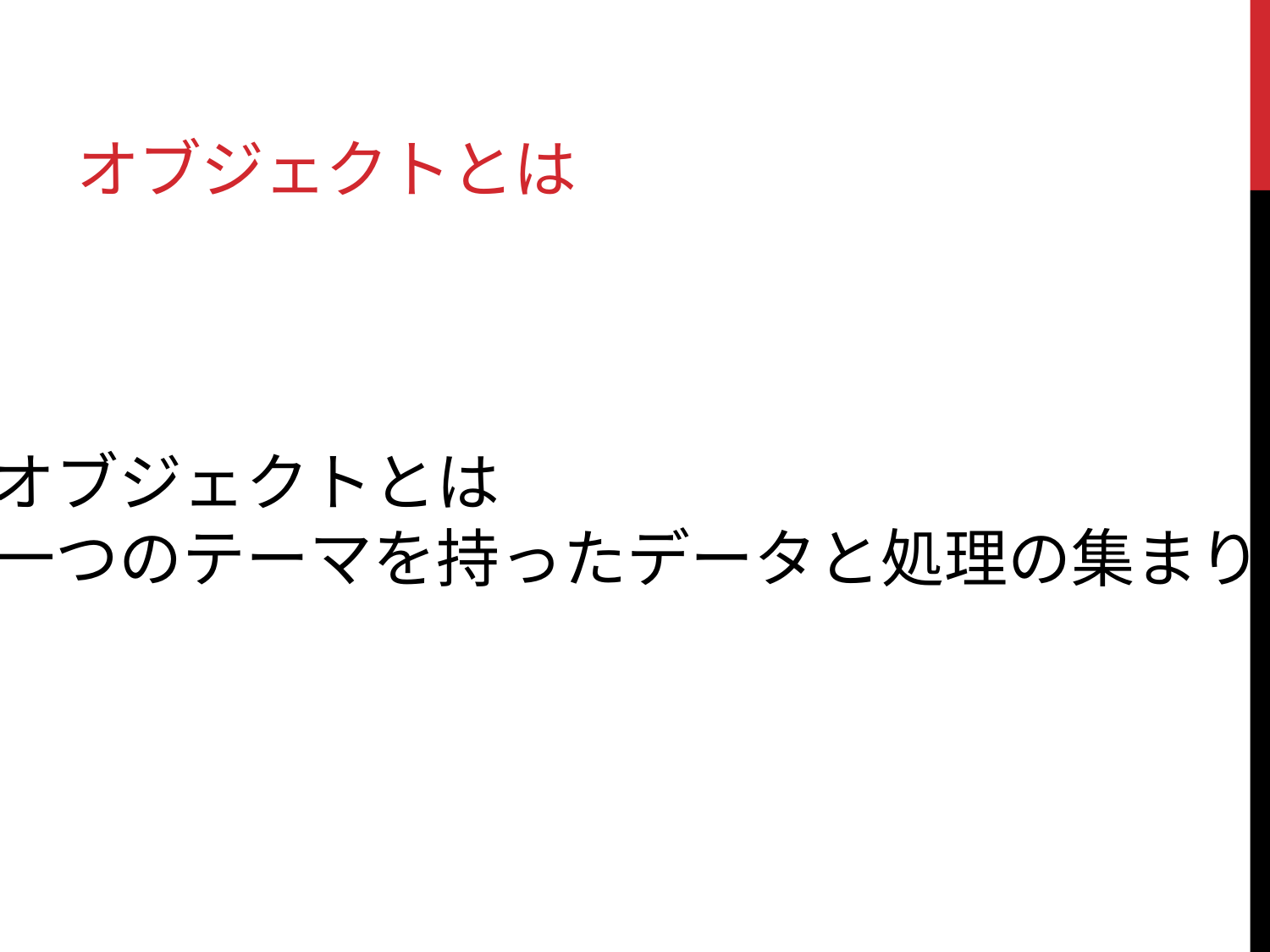

# オブジェクトとは
オブジェクトとは
一つのテーマを持ったデータと処理の集まり